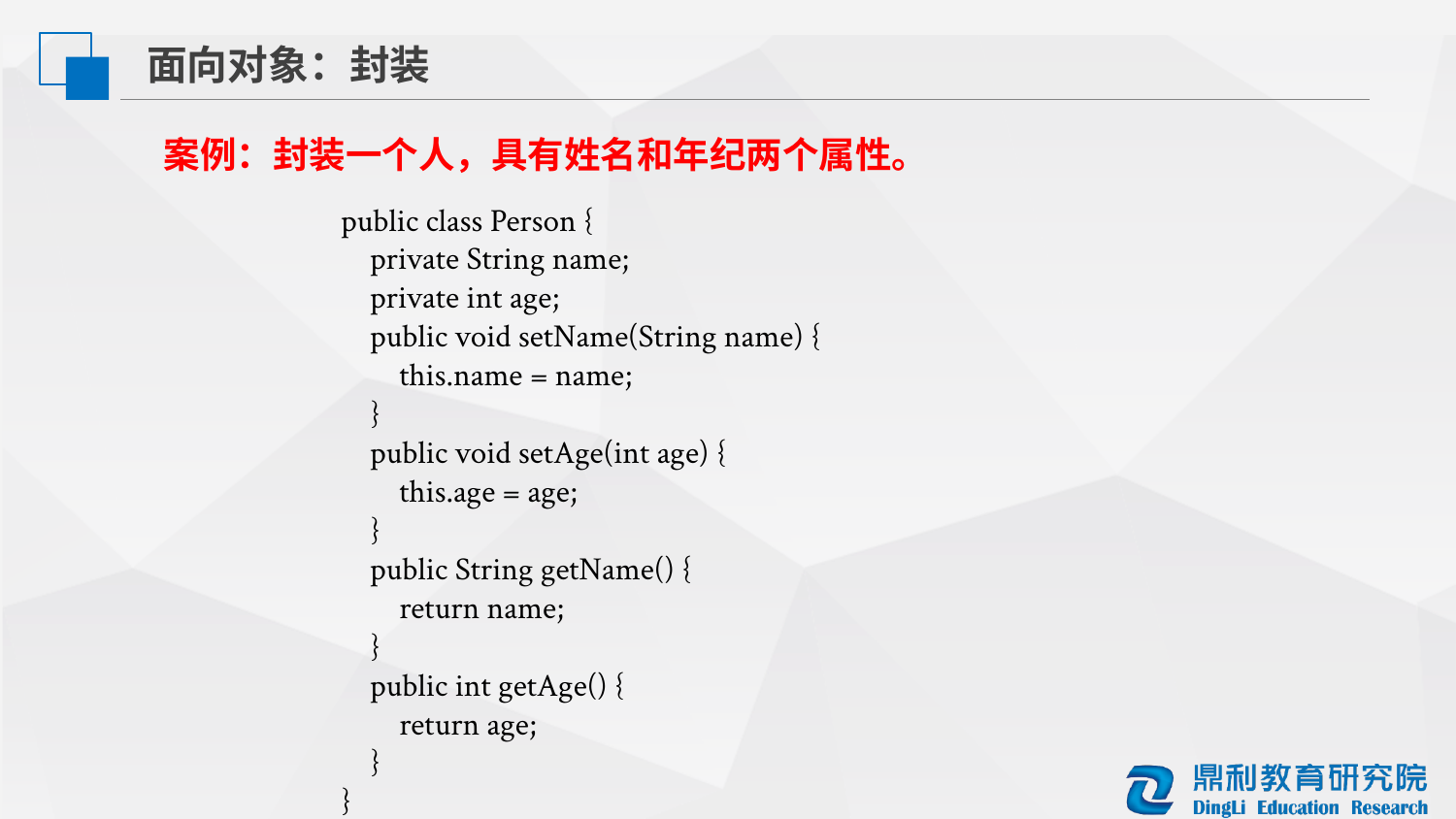

面向对象：封装
案例：封装一个人，具有姓名和年纪两个属性。
public class Person {
    private String name;
    private int age;
    public void setName(String name) {
        this.name = name;
    }
    public void setAge(int age) {
        this.age = age;
    }
    public String getName() {
        return name;
    }
    public int getAge() {
        return age;
    }
}